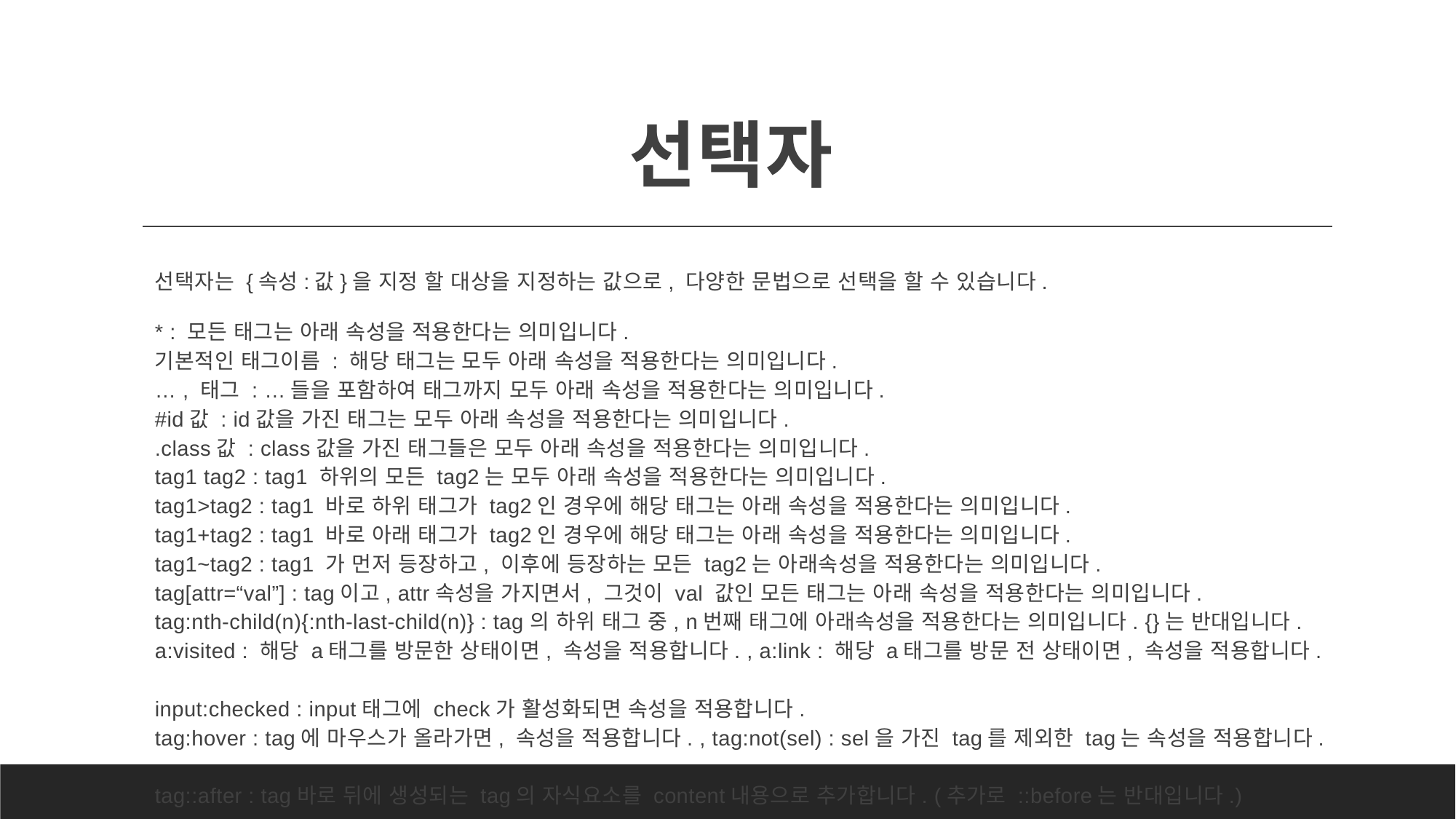

# 선택자
선택자는 {속성:값}을 지정 할 대상을 지정하는 값으로, 다양한 문법으로 선택을 할 수 있습니다.
* : 모든 태그는 아래 속성을 적용한다는 의미입니다.
기본적인 태그이름 : 해당 태그는 모두 아래 속성을 적용한다는 의미입니다.
… , 태그 : …들을 포함하여 태그까지 모두 아래 속성을 적용한다는 의미입니다.
#id값 : id값을 가진 태그는 모두 아래 속성을 적용한다는 의미입니다.
.class값 : class값을 가진 태그들은 모두 아래 속성을 적용한다는 의미입니다.
tag1 tag2 : tag1 하위의 모든 tag2는 모두 아래 속성을 적용한다는 의미입니다.
tag1>tag2 : tag1 바로 하위 태그가 tag2인 경우에 해당 태그는 아래 속성을 적용한다는 의미입니다.
tag1+tag2 : tag1 바로 아래 태그가 tag2인 경우에 해당 태그는 아래 속성을 적용한다는 의미입니다.
tag1~tag2 : tag1 가 먼저 등장하고, 이후에 등장하는 모든 tag2는 아래속성을 적용한다는 의미입니다.
tag[attr=“val”] : tag이고, attr속성을 가지면서, 그것이 val 값인 모든 태그는 아래 속성을 적용한다는 의미입니다.
tag:nth-child(n){:nth-last-child(n)} : tag의 하위 태그 중, n번째 태그에 아래속성을 적용한다는 의미입니다. {}는 반대입니다.
a:visited : 해당 a태그를 방문한 상태이면, 속성을 적용합니다. , a:link : 해당 a태그를 방문 전 상태이면, 속성을 적용합니다.
input:checked : input태그에 check가 활성화되면 속성을 적용합니다.
tag:hover : tag에 마우스가 올라가면, 속성을 적용합니다. , tag:not(sel) : sel을 가진 tag를 제외한 tag는 속성을 적용합니다.
tag::after : tag바로 뒤에 생성되는 tag의 자식요소를 content내용으로 추가합니다. (추가로 ::before는 반대입니다.)